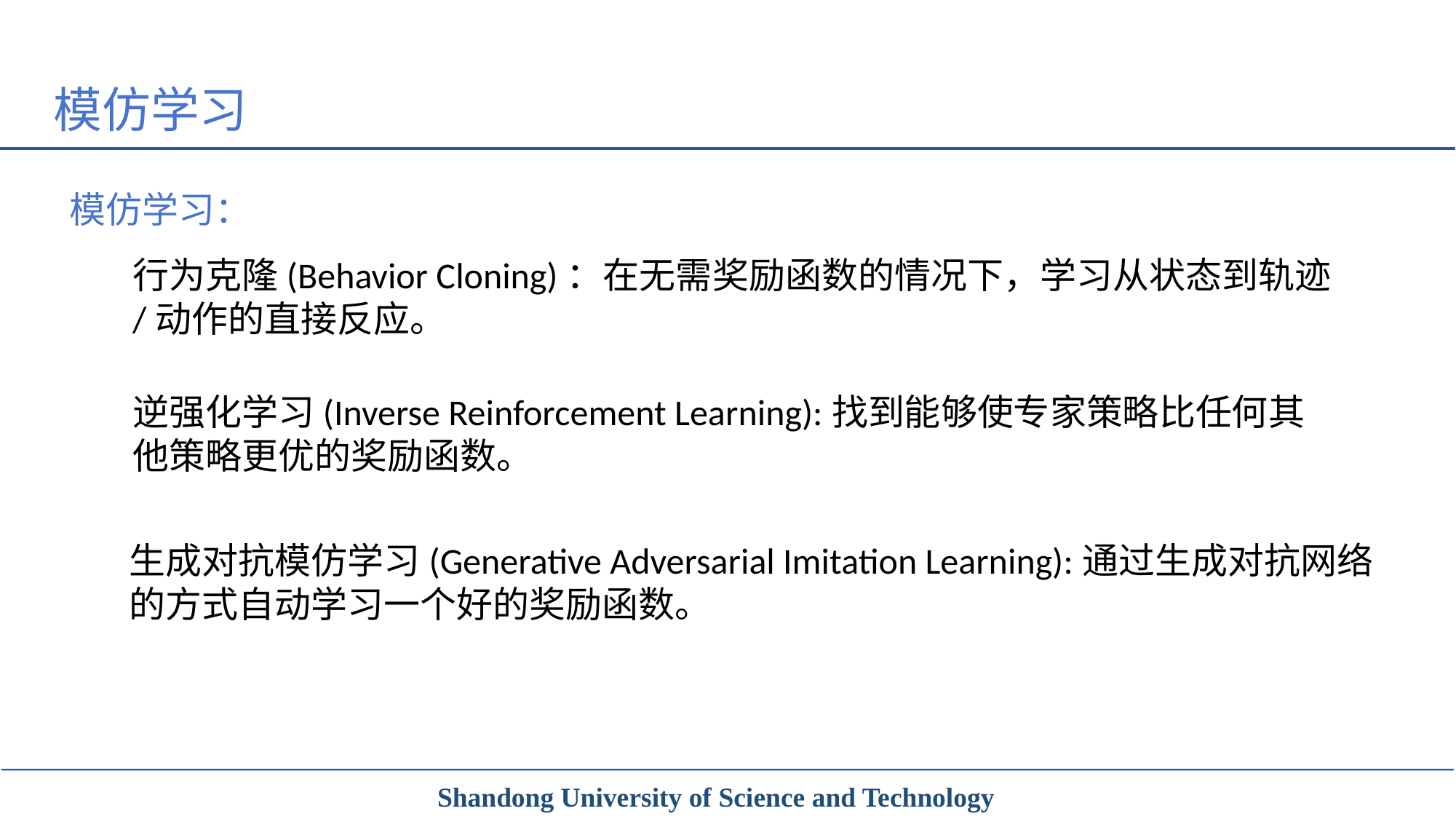

模仿学习
模仿学习：

行为克隆(Behavior Cloning)：在无需奖励函数的情况下，学习从状态到轨迹/动作的直接反应。

逆强化学习(Inverse Reinforcement Learning):找到能够使专家策略比任何其他策略更优的奖励函数。
生成对抗模仿学习(Generative Adversarial Imitation Learning):通过生成对抗网络的方式自动学习一个好的奖励函数。
7

Shandong University of Science and Technology